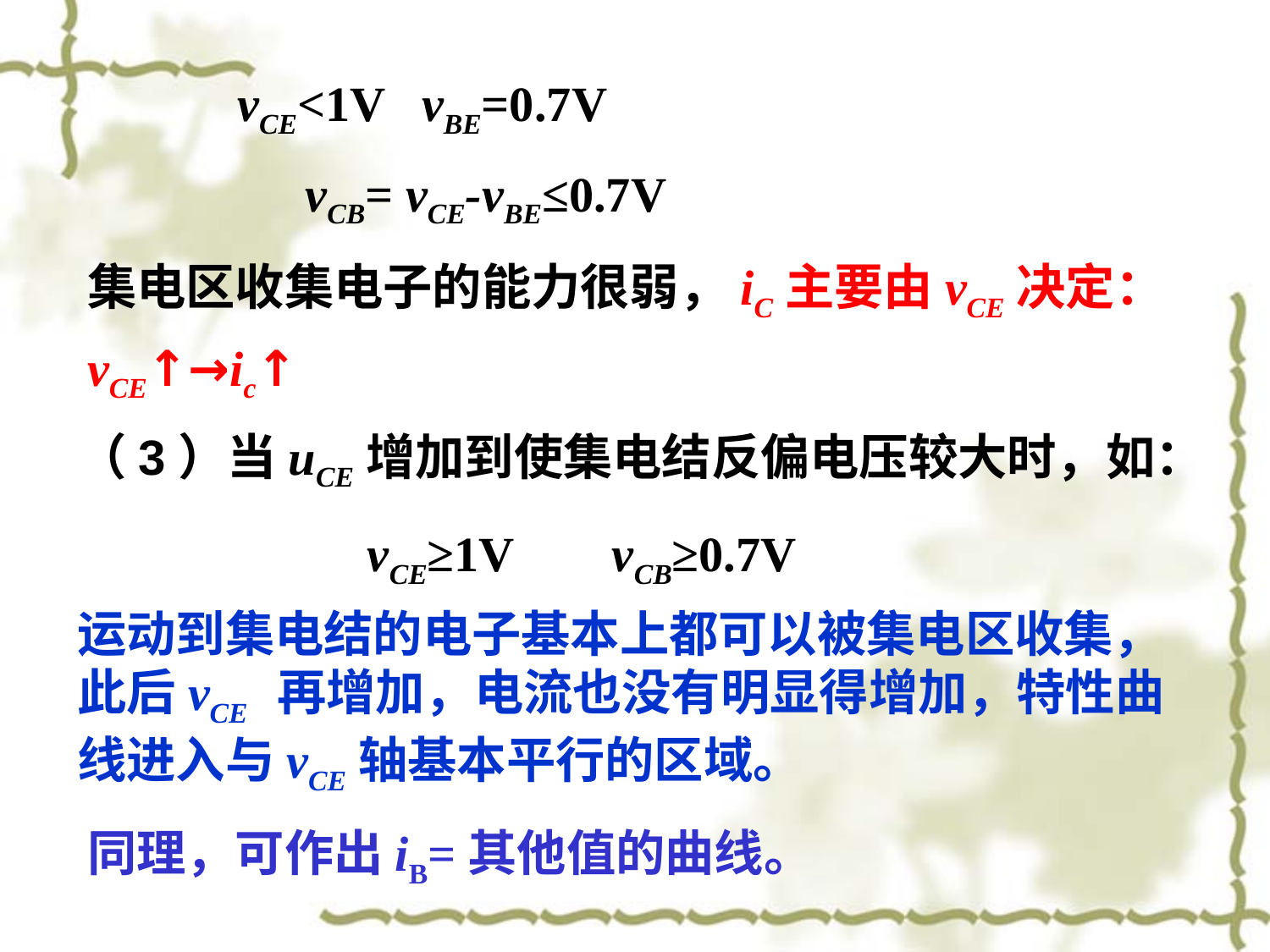

vCE<1V   vBE=0.7V
vCB= vCE-vBE≤0.7V
集电区收集电子的能力很弱，iC主要由vCE决定：vCE↑→ic↑
（3）当uCE增加到使集电结反偏电压较大时，如：
vCE≥1V        vCB≥0.7V
运动到集电结的电子基本上都可以被集电区收集，此后vCE 再增加，电流也没有明显得增加，特性曲线进入与vCE轴基本平行的区域。
同理，可作出iB=其他值的曲线。
79